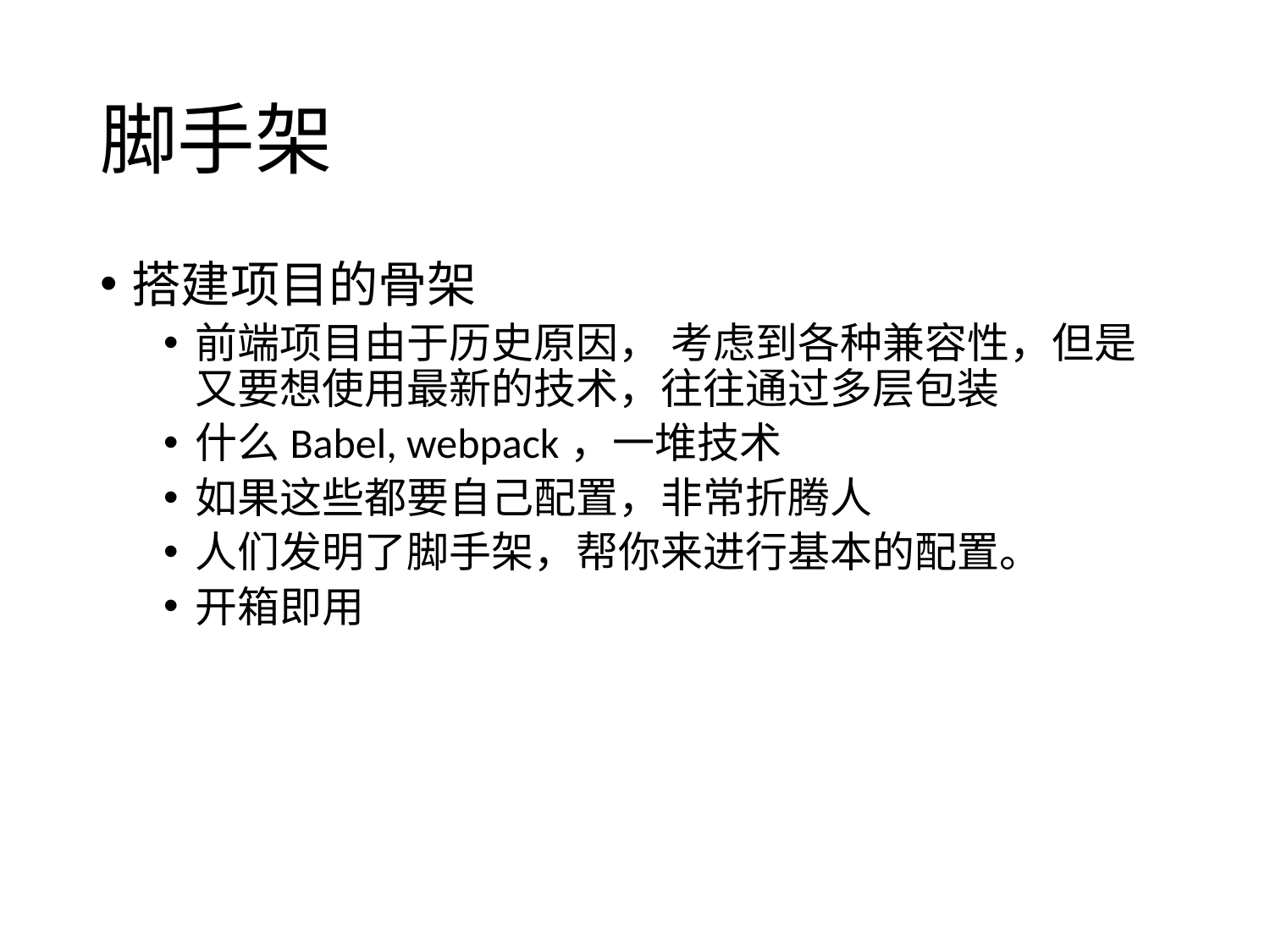

# 脚手架
搭建项目的骨架
前端项目由于历史原因， 考虑到各种兼容性，但是又要想使用最新的技术，往往通过多层包装
什么Babel, webpack，一堆技术
如果这些都要自己配置，非常折腾人
人们发明了脚手架，帮你来进行基本的配置。
开箱即用